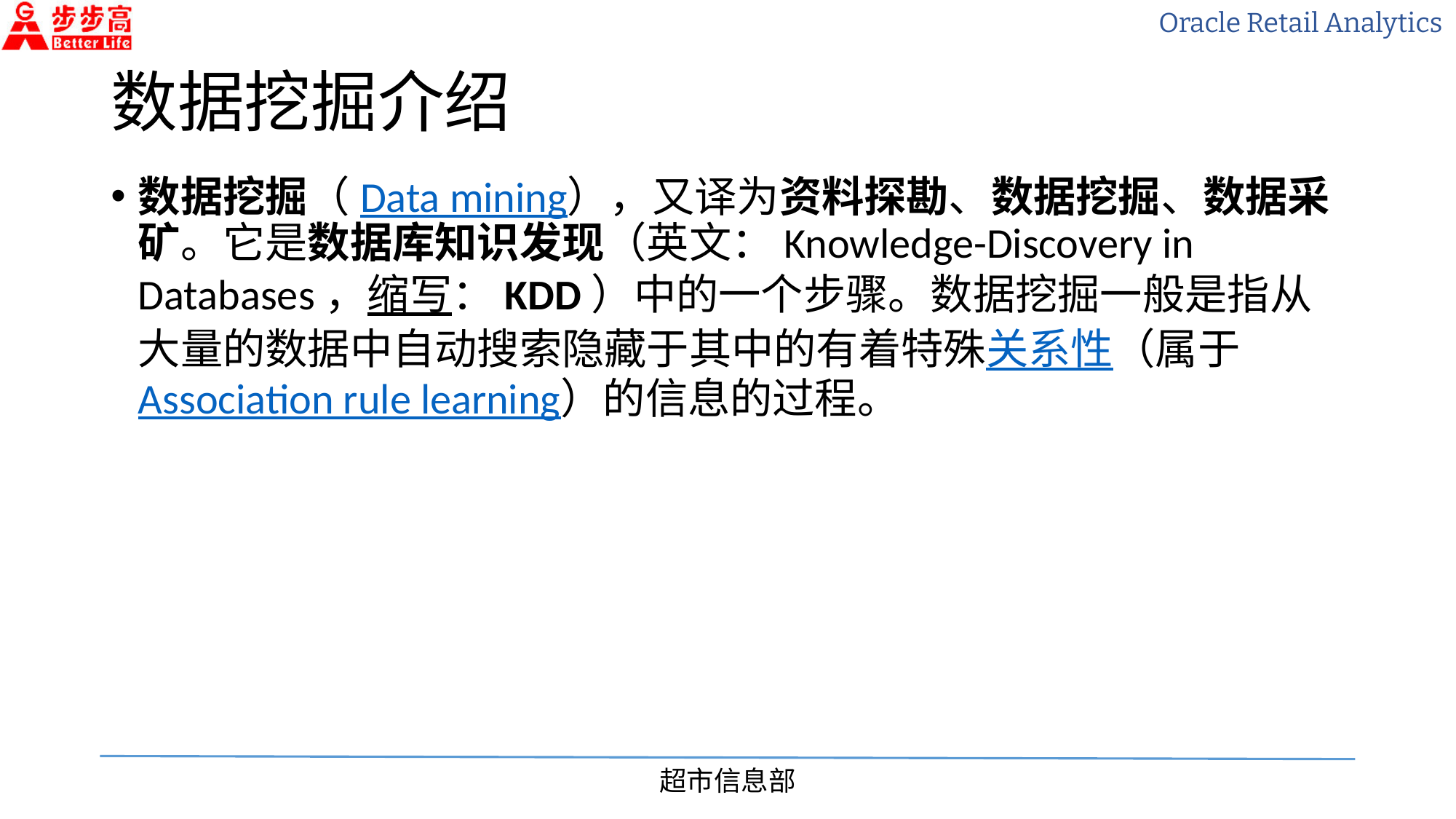

# 数据挖掘介绍
数据挖掘（Data mining），又译为资料探勘、数据挖掘、数据采矿。它是数据库知识发现（英文：Knowledge-Discovery in Databases，缩写：KDD）中的一个步骤。数据挖掘一般是指从大量的数据中自动搜索隐藏于其中的有着特殊关系性（属于Association rule learning）的信息的过程。